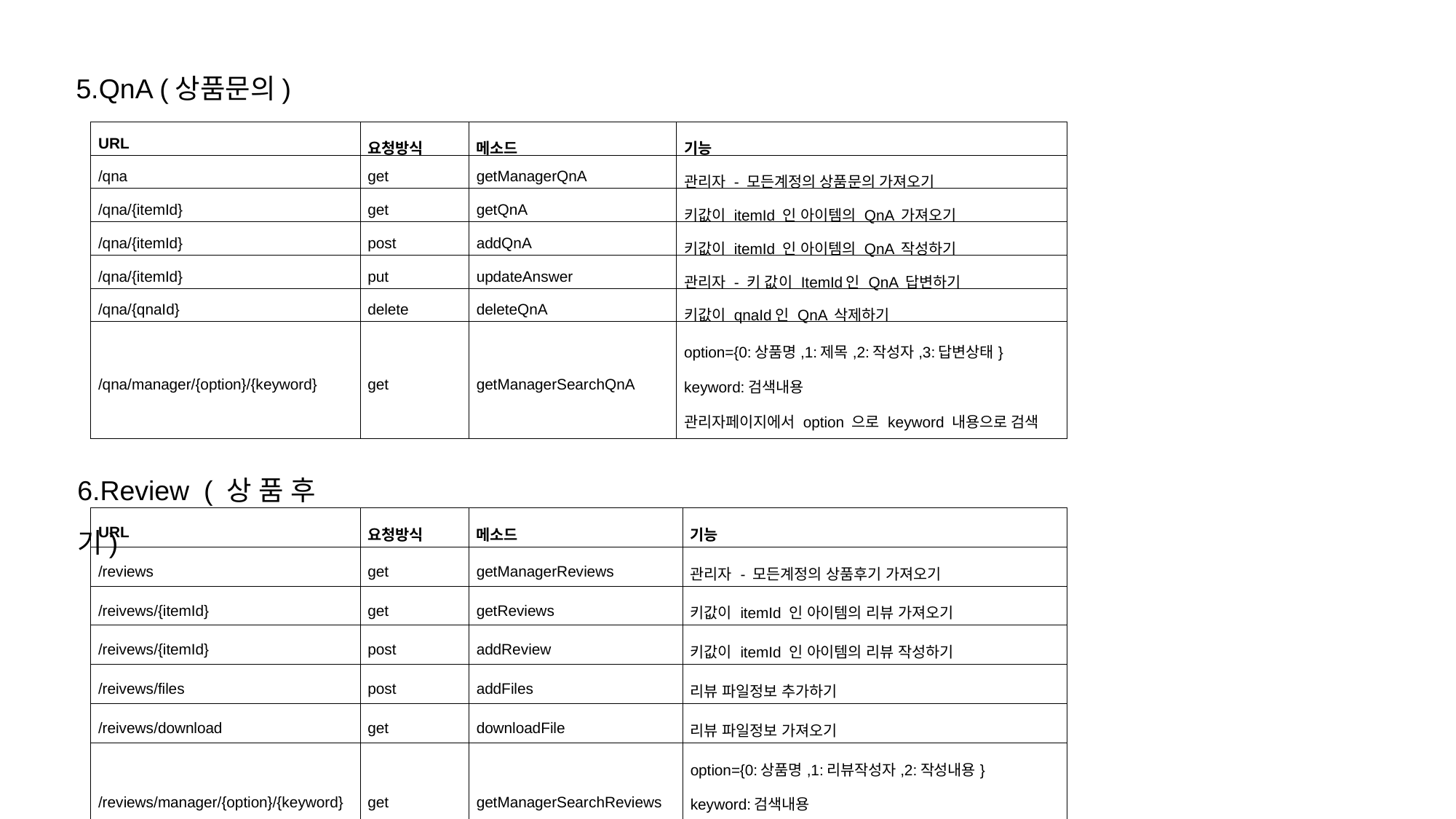

5.QnA (상품문의)
| URL | 요청방식 | 메소드 | 기능 |
| --- | --- | --- | --- |
| /qna | get | getManagerQnA | 관리자 - 모든계정의 상품문의 가져오기 |
| /qna/{itemId} | get | getQnA | 키값이 itemId 인 아이템의 QnA 가져오기 |
| /qna/{itemId} | post | addQnA | 키값이 itemId 인 아이템의 QnA 작성하기 |
| /qna/{itemId} | put | updateAnswer | 관리자 - 키 값이 ItemId인 QnA 답변하기 |
| /qna/{qnaId} | delete | deleteQnA | 키값이 qnaId인 QnA 삭제하기 |
| /qna/manager/{option}/{keyword} | get | getManagerSearchQnA | option={0:상품명,1:제목,2:작성자,3:답변상태} keyword:검색내용 관리자페이지에서 option 으로 keyword 내용으로 검색 |
6.Review (상품후기)
| URL | 요청방식 | 메소드 | 기능 |
| --- | --- | --- | --- |
| /reviews | get | getManagerReviews | 관리자 - 모든계정의 상품후기 가져오기 |
| /reivews/{itemId} | get | getReviews | 키값이 itemId 인 아이템의 리뷰 가져오기 |
| /reivews/{itemId} | post | addReview | 키값이 itemId 인 아이템의 리뷰 작성하기 |
| /reivews/files | post | addFiles | 리뷰 파일정보 추가하기 |
| /reivews/download | get | downloadFile | 리뷰 파일정보 가져오기 |
| /reviews/manager/{option}/{keyword} | get | getManagerSearchReviews | option={0:상품명,1:리뷰작성자,2:작성내용} keyword:검색내용 관리자페이지에서 option 으로 keyword 내용으로 검색 |